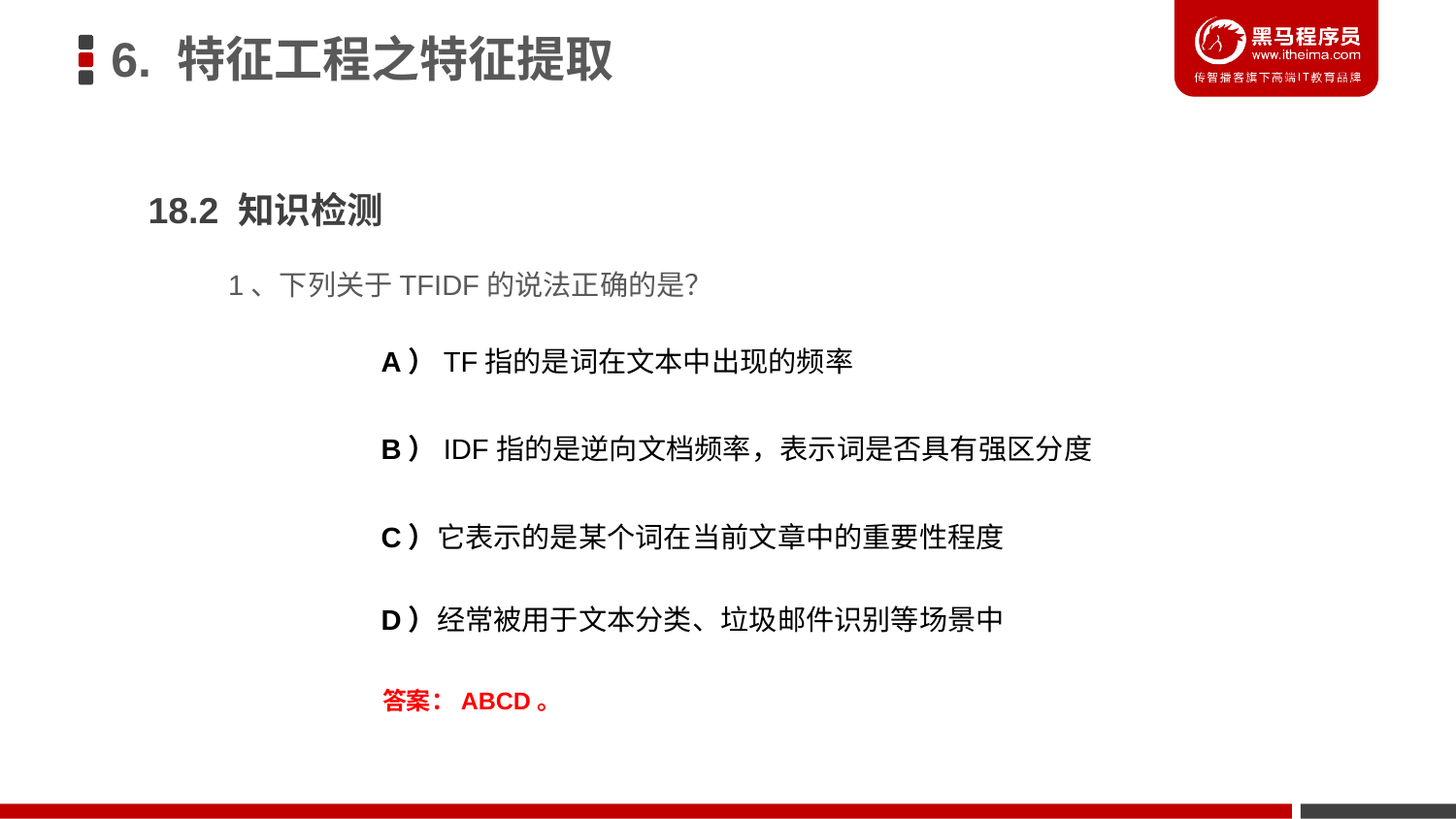

6. 特征工程之特征提取
18.2 知识检测
1、下列关于TFIDF的说法正确的是？
A）TF指的是词在文本中出现的频率

B）IDF指的是逆向文档频率，表示词是否具有强区分度

C）它表示的是某个词在当前文章中的重要性程度

D）经常被用于文本分类、垃圾邮件识别等场景中
答案：ABCD。